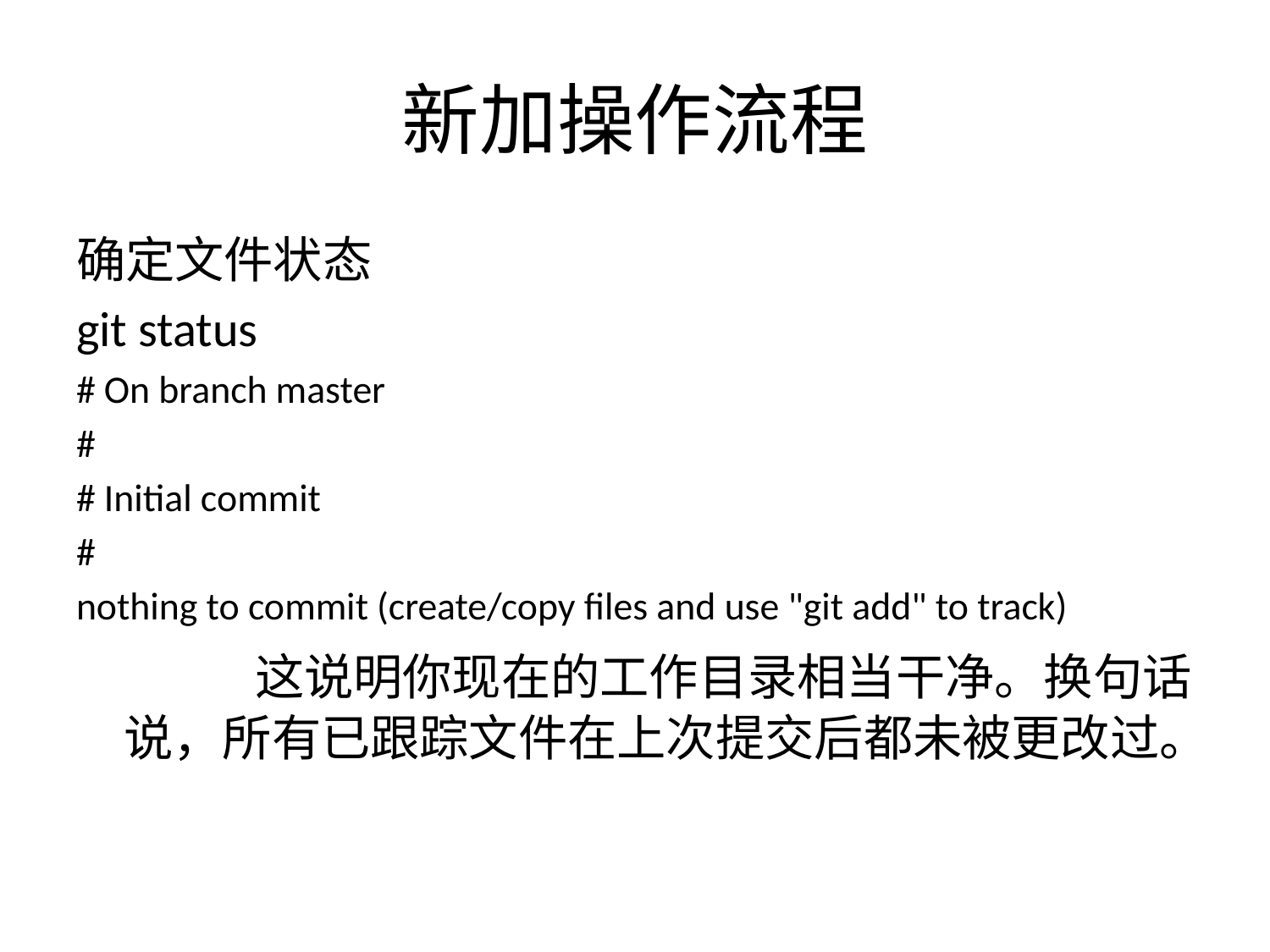

# 新加操作流程
确定文件状态
git status
# On branch master
#
# Initial commit
#
nothing to commit (create/copy files and use "git add" to track)
             这说明你现在的工作目录相当干净。换句话说，所有已跟踪文件在上次提交后都未被更改过。